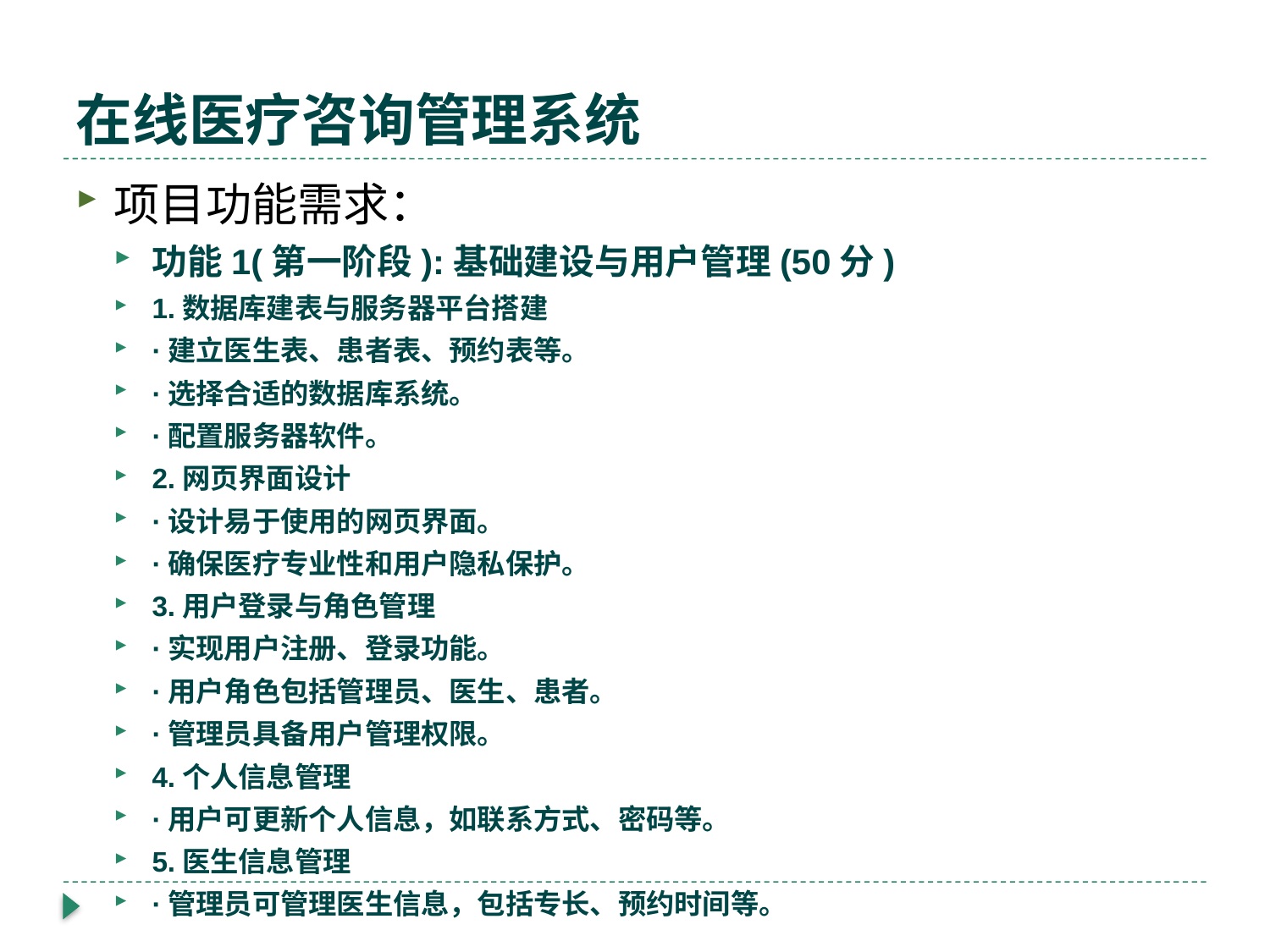

# 在线医疗咨询管理系统
项目功能需求：
功能1(第一阶段):基础建设与用户管理(50分)
1.数据库建表与服务器平台搭建
·建立医生表、患者表、预约表等。
·选择合适的数据库系统。
·配置服务器软件。
2.网页界面设计
·设计易于使用的网页界面。
·确保医疗专业性和用户隐私保护。
3.用户登录与角色管理
·实现用户注册、登录功能。
·用户角色包括管理员、医生、患者。
·管理员具备用户管理权限。
4.个人信息管理
·用户可更新个人信息，如联系方式、密码等。
5.医生信息管理
·管理员可管理医生信息，包括专长、预约时间等。